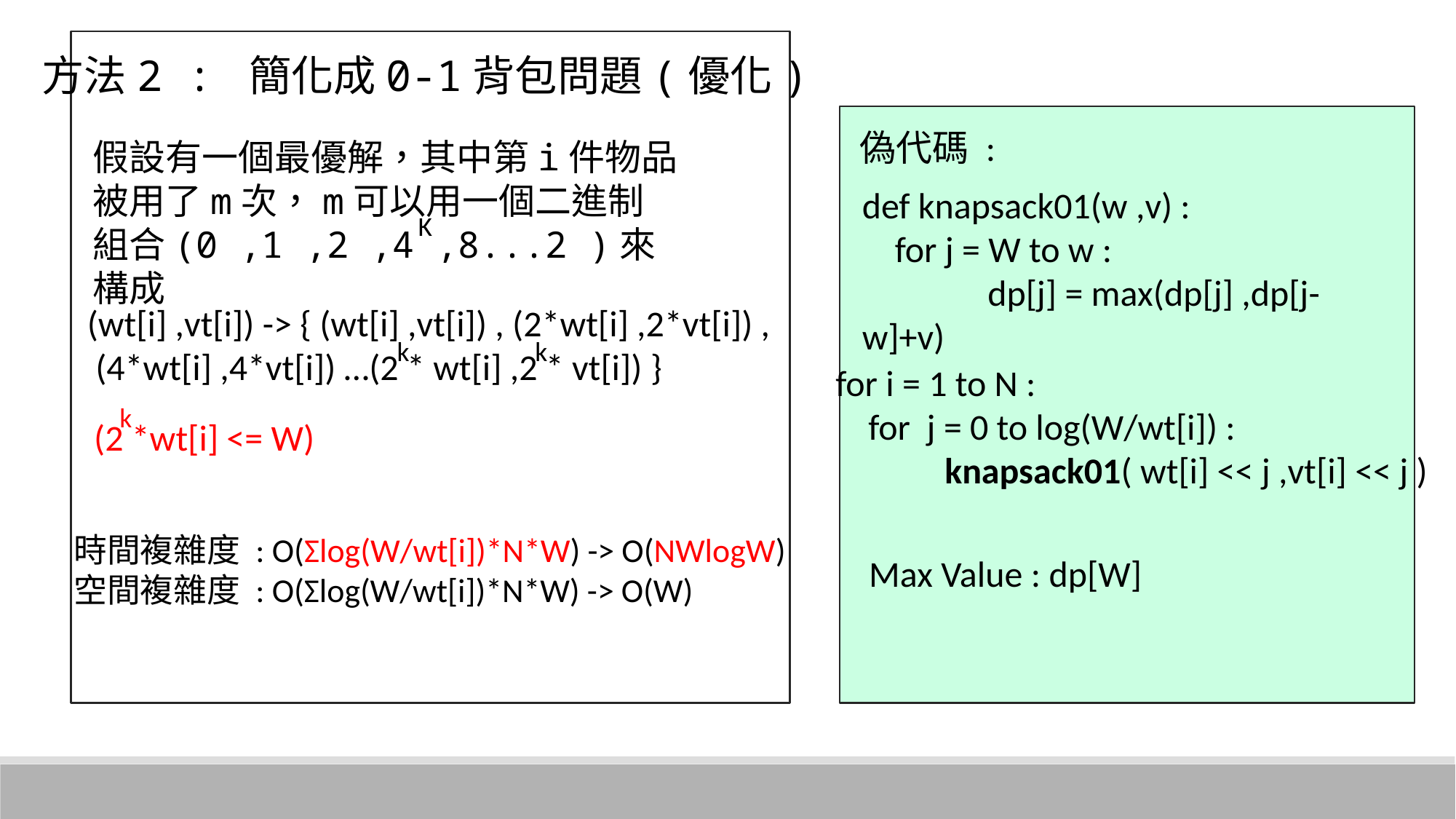

方法2 : 簡化成0-1背包問題(優化)

偽代碼 :
假設有一個最優解，其中第i件物品被用了m次，m可以用一個二進制組合(0 ,1 ,2 ,4 ,8...2 )來構成
def knapsack01(w ,v) :
    for j = W to w :
	  dp[j] = max(dp[j] ,dp[j-w]+v)
K
(wt[i] ,vt[i]) -> { (wt[i] ,vt[i]) , (2*wt[i] ,2*vt[i]) ,
 (4*wt[i] ,4*vt[i]) …(2 * wt[i] ,2 * vt[i]) }
k
k
for i = 1 to N :
    for  j = 0 to log(W/wt[i]) :
	knapsack01( wt[i] << j ,vt[i] << j )
k
(2 *wt[i] <= W)

時間複雜度 : O(Σlog(W/wt[i])*N*W) -> O(NWlogW)
空間複雜度 : O(Σlog(W/wt[i])*N*W) -> O(W)
Max Value : dp[W]